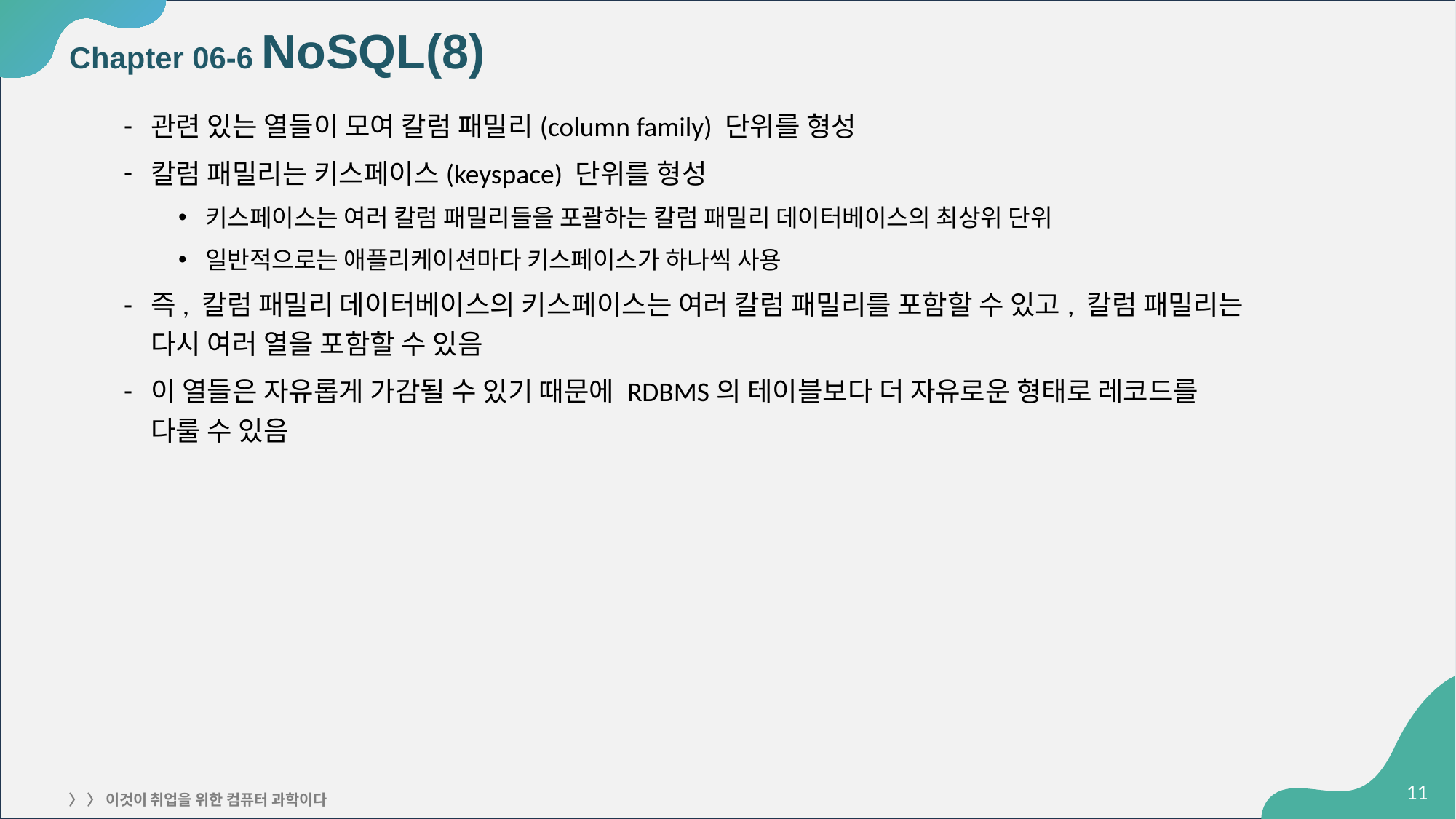

# Chapter 06-6 NoSQL(8)
관련 있는 열들이 모여 칼럼 패밀리(column family) 단위를 형성
칼럼 패밀리는 키스페이스(keyspace) 단위를 형성
키스페이스는 여러 칼럼 패밀리들을 포괄하는 칼럼 패밀리 데이터베이스의 최상위 단위
일반적으로는 애플리케이션마다 키스페이스가 하나씩 사용
즉, 칼럼 패밀리 데이터베이스의 키스페이스는 여러 칼럼 패밀리를 포함할 수 있고, 칼럼 패밀리는
다시 여러 열을 포함할 수 있음
이 열들은 자유롭게 가감될 수 있기 때문에 RDBMS의 테이블보다 더 자유로운 형태로 레코드를
다룰 수 있음
11
〉 〉 이것이 취업을 위한 컴퓨터 과학이다